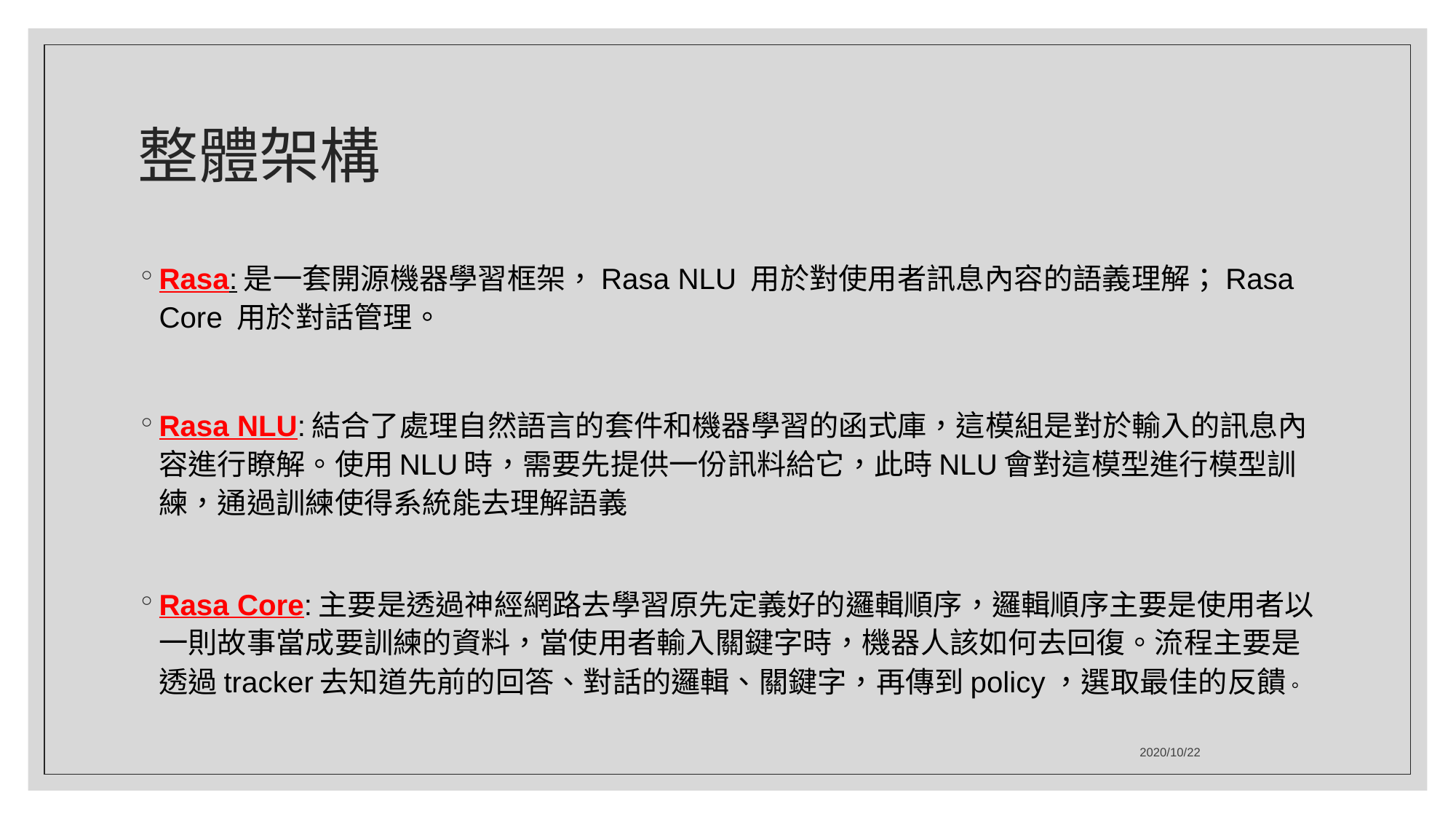

# 整體架構
Rasa:是一套開源機器學習框架，Rasa NLU 用於對使用者訊息內容的語義理解；Rasa Core 用於對話管理。

Rasa NLU:結合了處理自然語言的套件和機器學習的函式庫，這模組是對於輸入的訊息內容進行瞭解。使用NLU時，需要先提供一份訊料給它，此時NLU會對這模型進行模型訓練，通過訓練使得系統能去理解語義

Rasa Core:主要是透過神經網路去學習原先定義好的邏輯順序，邏輯順序主要是使用者以一則故事當成要訓練的資料，當使用者輸入關鍵字時，機器人該如何去回復。流程主要是透過tracker去知道先前的回答、對話的邏輯、關鍵字，再傳到policy，選取最佳的反饋。

2020/10/22